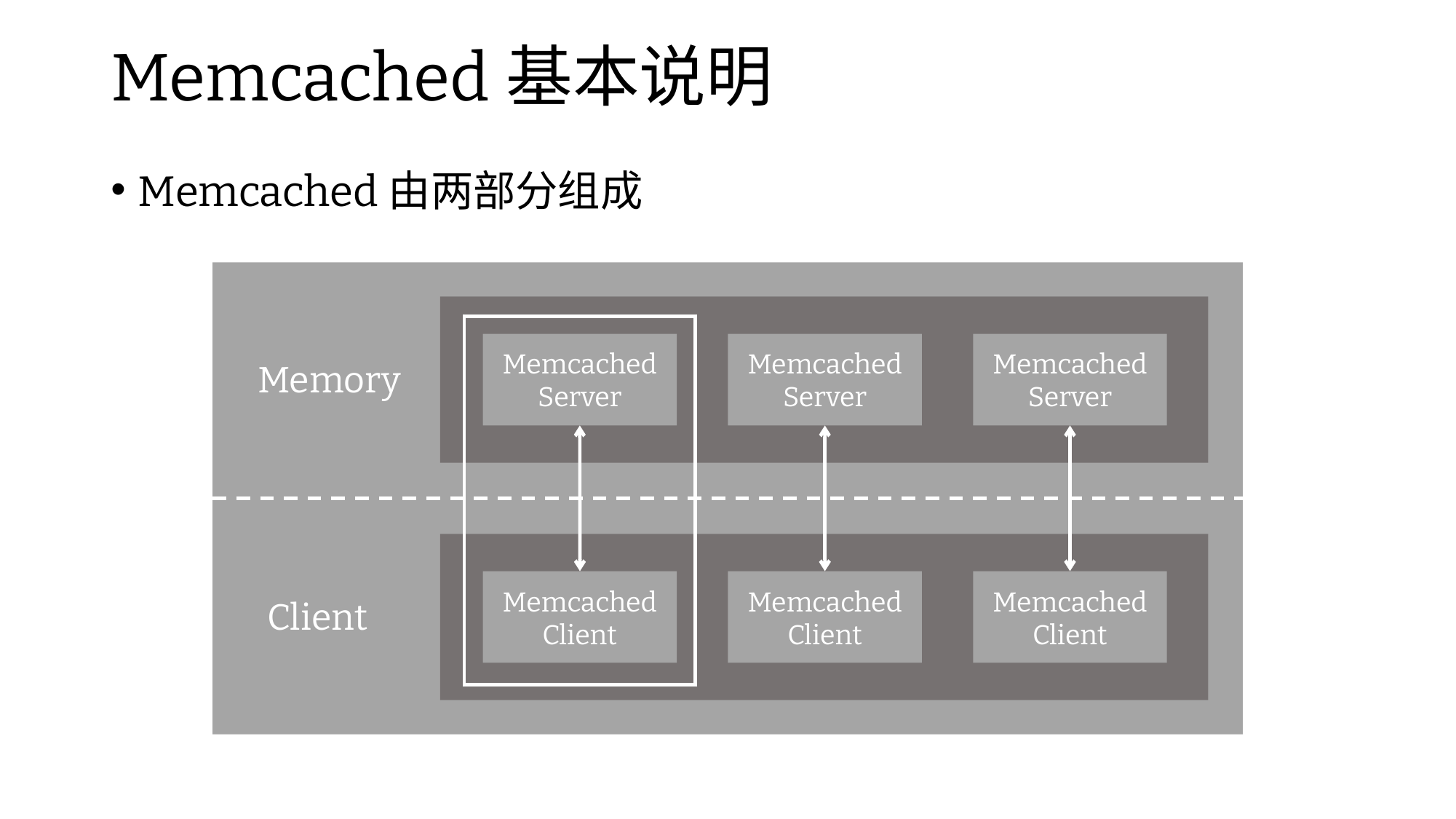

# Memcached基本说明
Memcached由两部分组成

Memcached
Server
Memcached
Server
Memcached
Server
Memory

Memcached
Client
Memcached
Client
Memcached
Client
Client